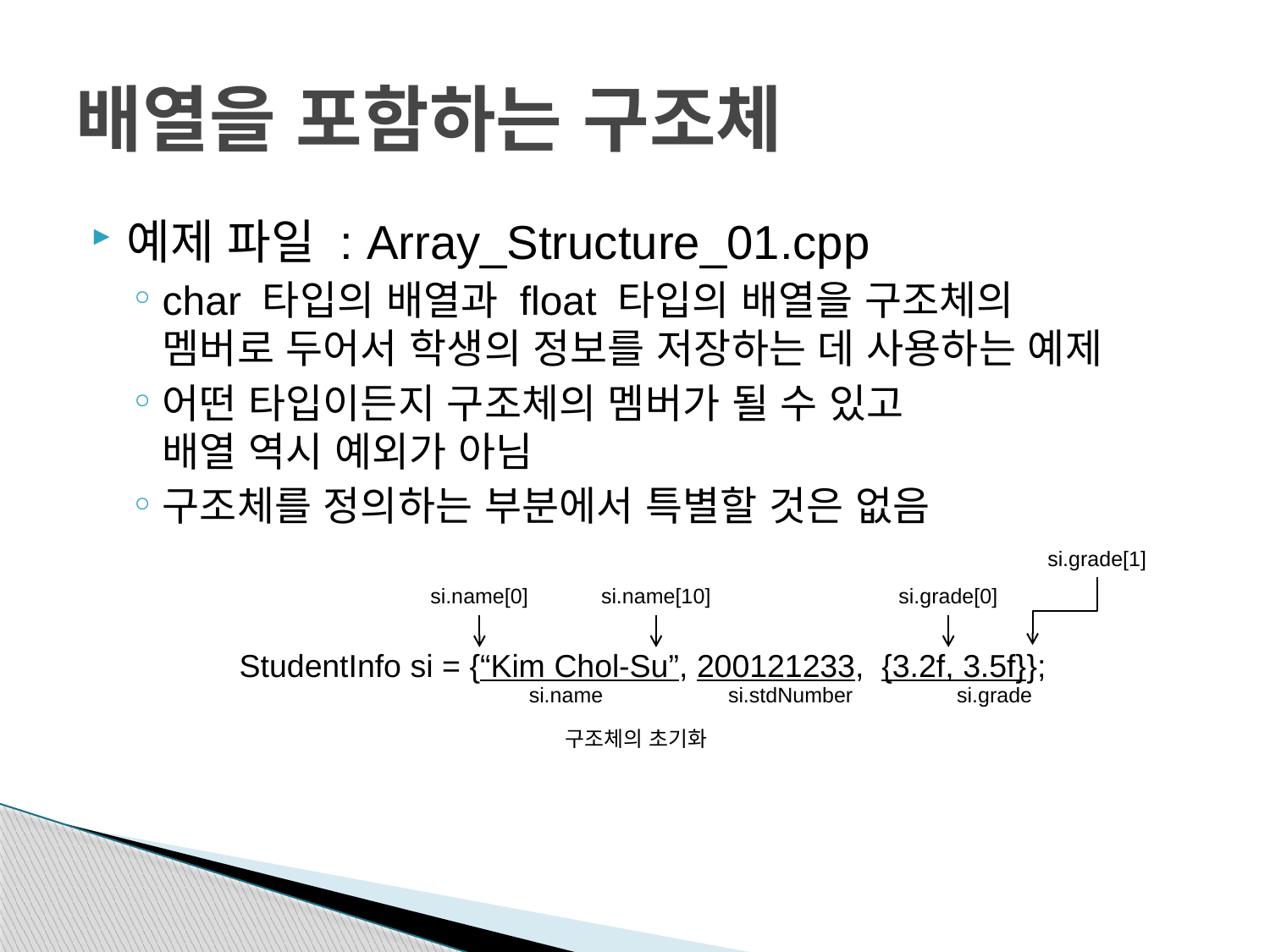

# 배열을 포함하는 구조체
예제 파일 : Array_Structure_01.cpp
char 타입의 배열과 float 타입의 배열을 구조체의
멤버로 두어서 학생의 정보를 저장하는 데 사용하는 예제
어떤 타입이든지 구조체의 멤버가 될 수 있고
배열 역시 예외가 아님
구조체를 정의하는 부분에서 특별할 것은 없음

StudentInfo si = {“Kim Chol-Su”, 200121233,  {3.2f, 3.5f}};
si.grade[1]
si.name[0]
si.name[10]
si.grade[0]
si.name
si.stdNumber
si.grade
구조체의 초기화